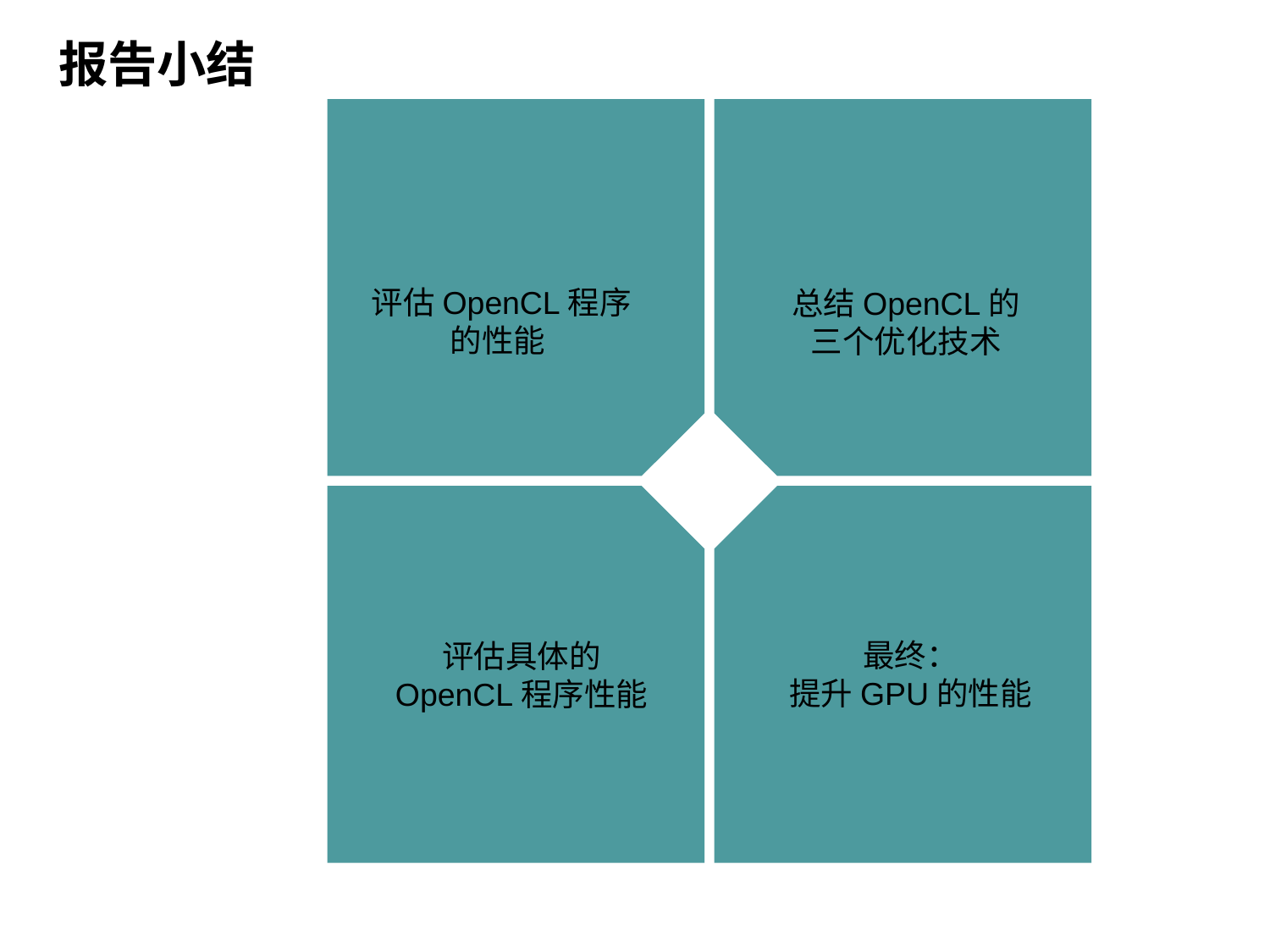

报告小结

点击添加文本
评估OpenCL程序
的性能
总结OpenCL的
三个优化技术
点击添加文本

点击添加文本
最终：
提升GPU的性能
评估具体的
OpenCL程序性能
点击添加文本